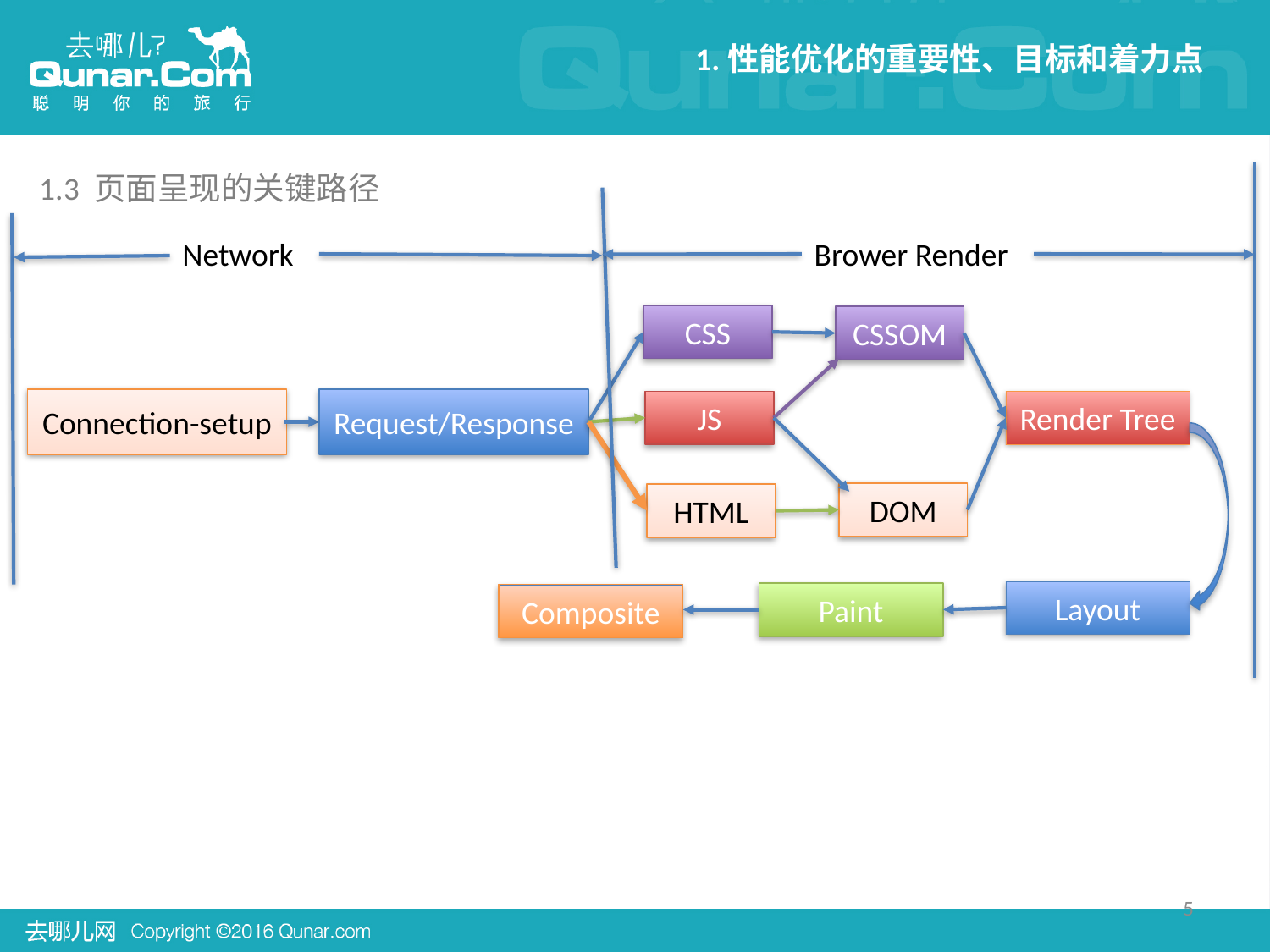

1.性能优化的重要性、目标和着力点
1.3 页面呈现的关键路径
Network
Brower Render
CSS
CSSOM
Connection-setup
Request/Response
JS
Render Tree

DOM
HTML
Layout
Paint
Composite
5